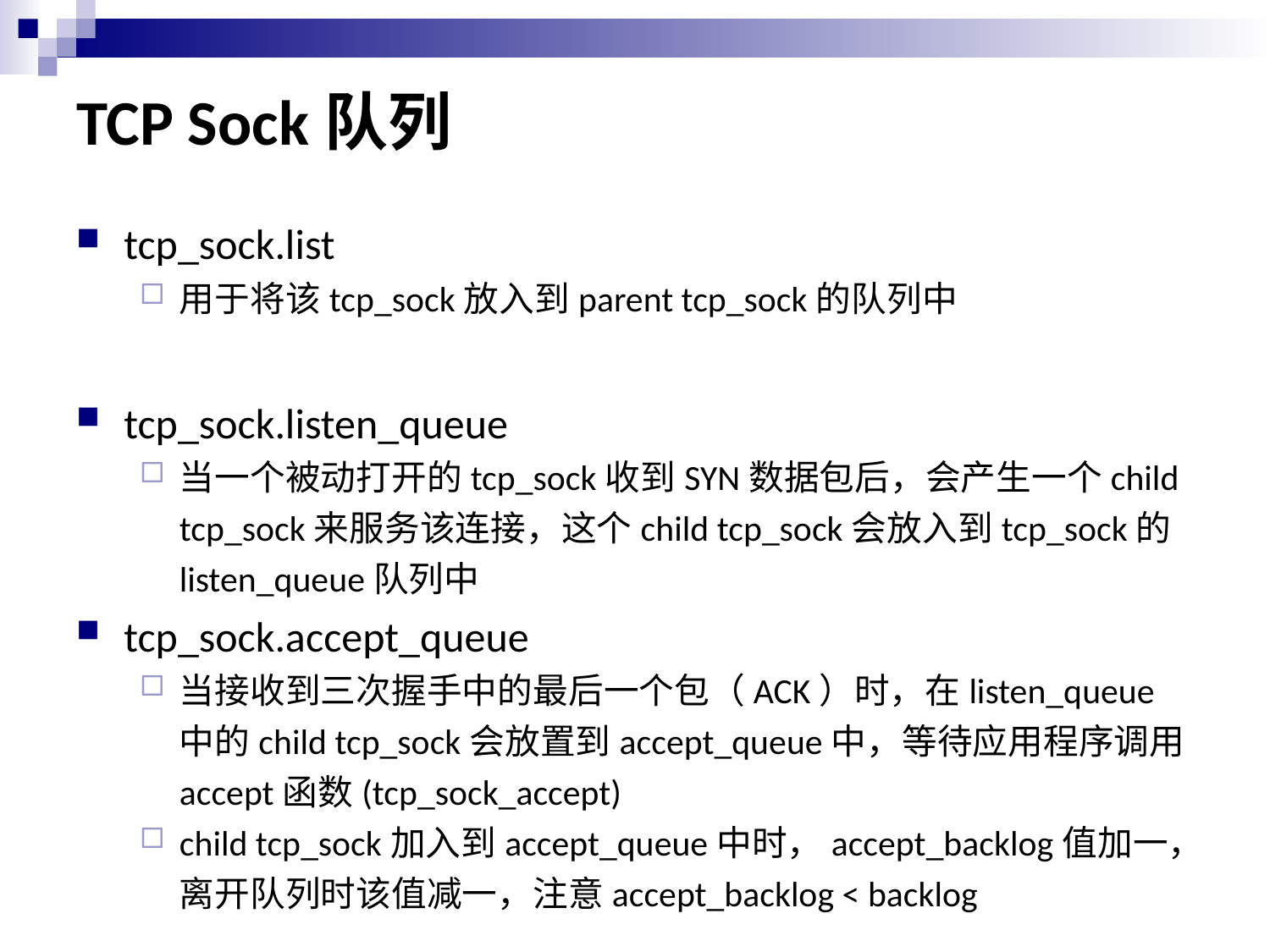

# TCP Sock队列
tcp_sock.list
用于将该tcp_sock放入到parent tcp_sock的队列中

tcp_sock.listen_queue
当一个被动打开的tcp_sock收到SYN数据包后，会产生一个child tcp_sock来服务该连接，这个child tcp_sock会放入到tcp_sock的listen_queue队列中
tcp_sock.accept_queue
当接收到三次握手中的最后一个包（ACK）时，在listen_queue中的child tcp_sock会放置到accept_queue中，等待应用程序调用accept函数(tcp_sock_accept)
child tcp_sock加入到accept_queue中时，accept_backlog值加一，离开队列时该值减一，注意accept_backlog < backlog